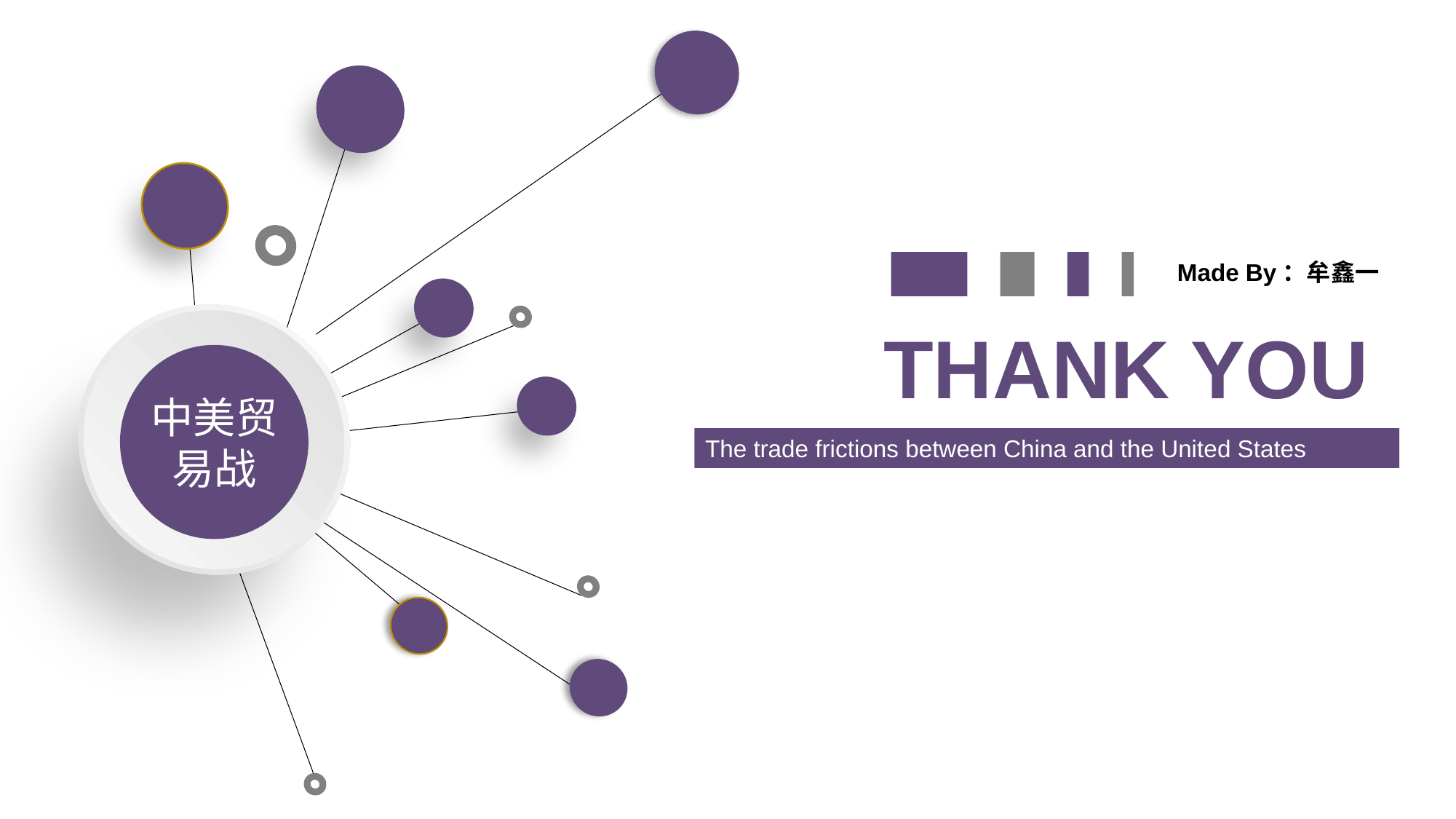

Made By：牟鑫一

中美贸易战

THANK YOU

The trade frictions between China and the United States